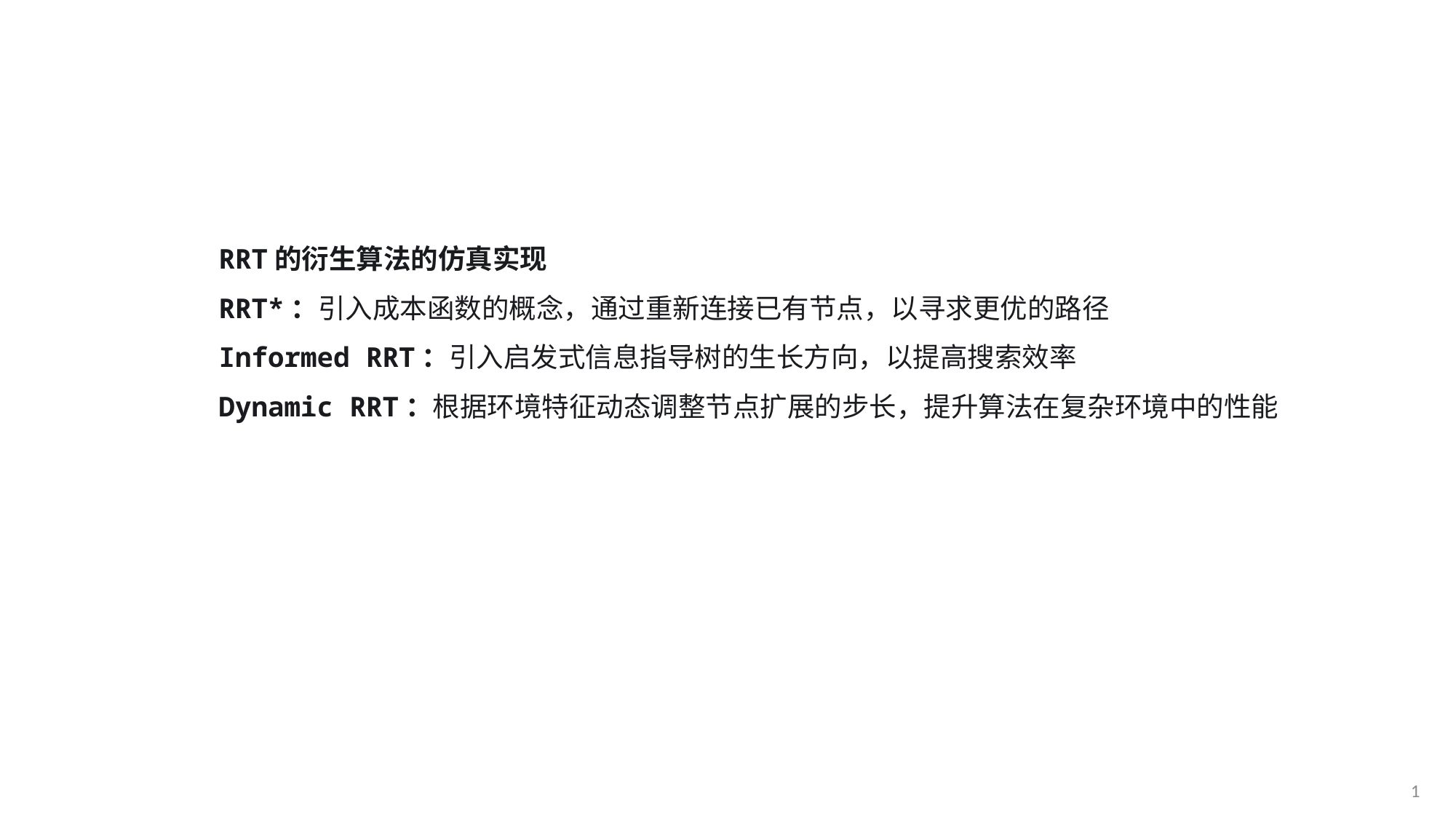

RRT的衍生算法的仿真实现
RRT*：引入成本函数的概念，通过重新连接已有节点，以寻求更优的路径
Informed RRT：引入启发式信息指导树的生长方向，以提高搜索效率
Dynamic RRT：根据环境特征动态调整节点扩展的步长，提升算法在复杂环境中的性能
1